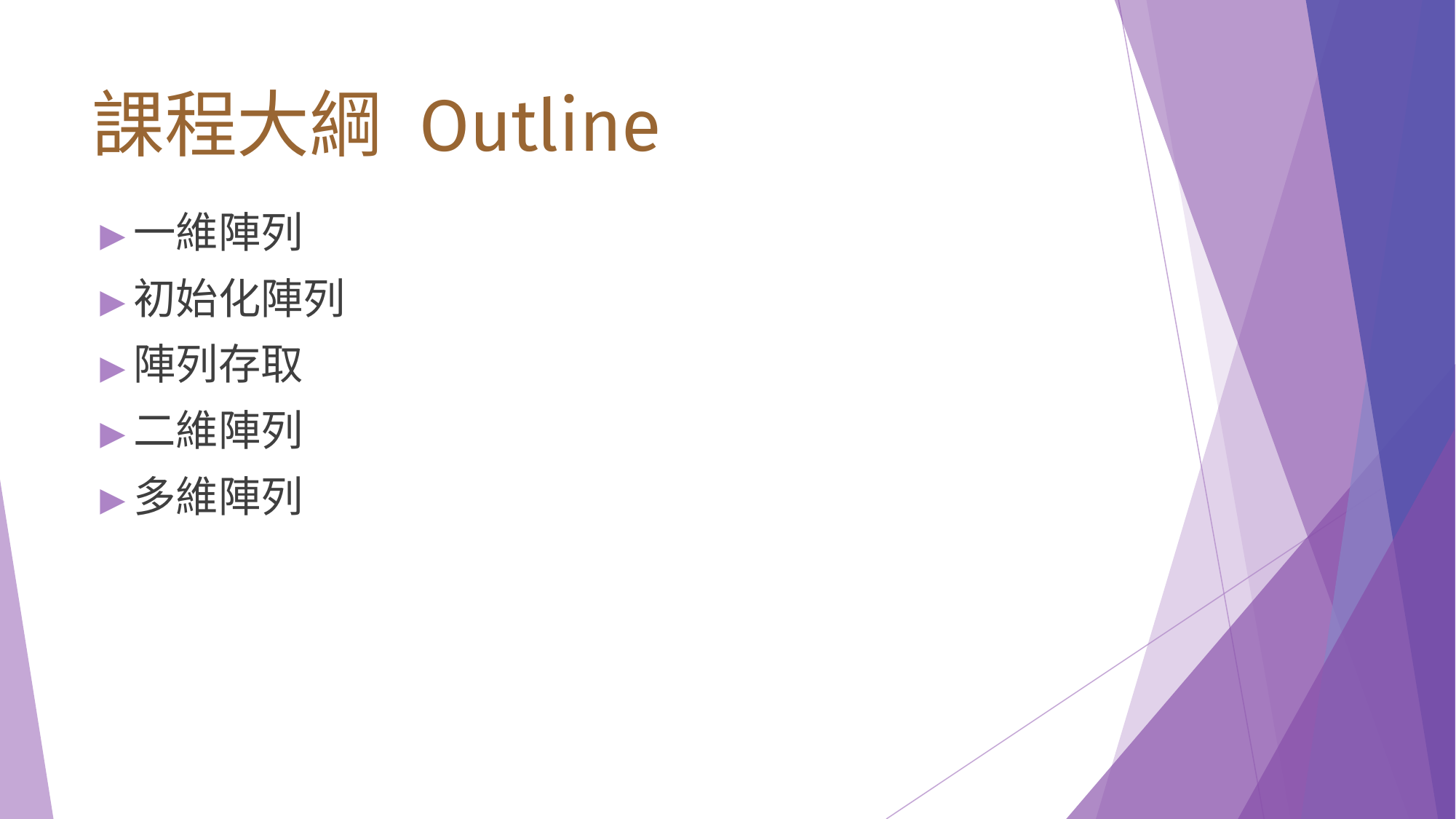

# 課程大綱 Outline
一維陣列
初始化陣列
陣列存取
二維陣列
多維陣列